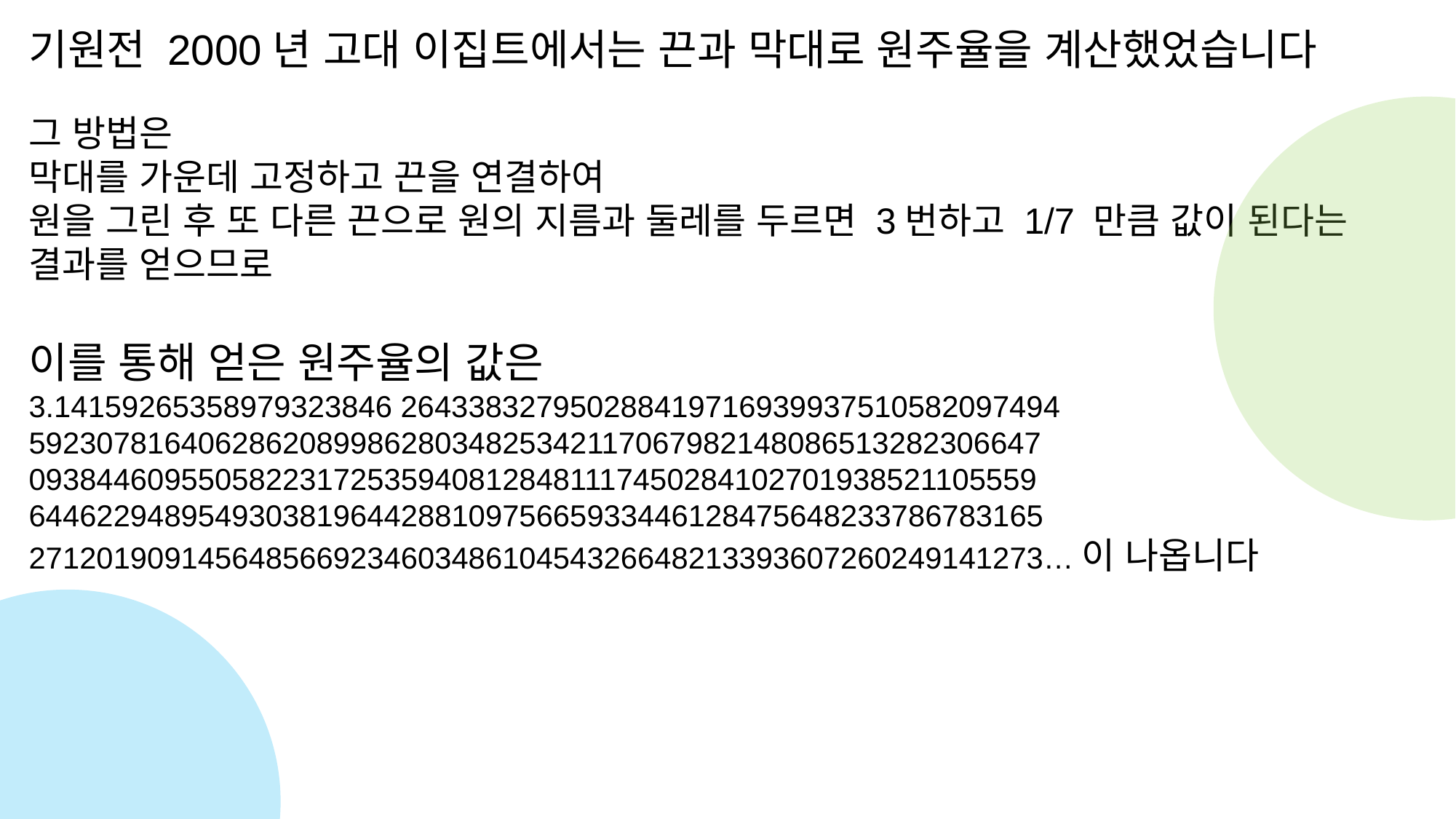

기원전 2000년 고대 이집트에서는 끈과 막대로 원주율을 계산했었습니다

그 방법은
막대를 가운데 고정하고 끈을 연결하여
원을 그린 후 또 다른 끈으로 원의 지름과 둘레를 두르면 3번하고 1/7 만큼 값이 된다는 결과를 얻으므로

이를 통해 얻은 원주율의 값은
3.14159265358979323846 264338327950288419716939937510582097494
592307816406286208998628034825342117067982148086513282306647
093844609550582231725359408128481117450284102701938521105559
644622948954930381964428810975665933446128475648233786783165
271201909145648566923460348610454326648213393607260249141273…이 나옵니다